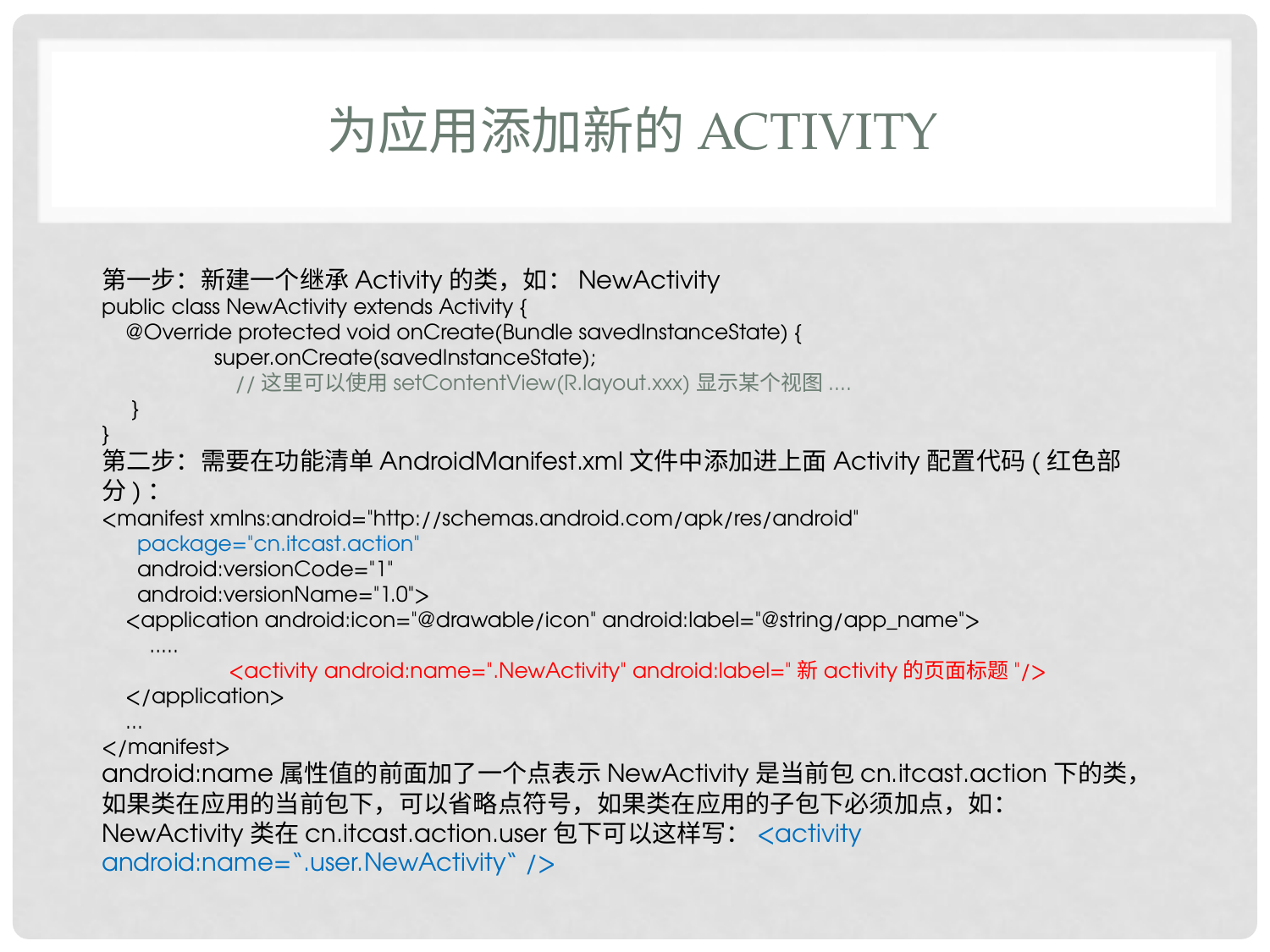

# 为应用添加新的Activity
第一步：新建一个继承Activity的类，如：NewActivity
public class NewActivity extends Activity {
    @Override protected void onCreate(Bundle savedInstanceState) {
                   super.onCreate(savedInstanceState);
 	 //这里可以使用setContentView(R.layout.xxx)显示某个视图....
     }
}
第二步：需要在功能清单AndroidManifest.xml文件中添加进上面Activity配置代码(红色部分)：
<manifest xmlns:android="http://schemas.android.com/apk/res/android"
      package="cn.itcast.action"
      android:versionCode="1"
      android:versionName="1.0">
    <application android:icon="@drawable/icon" android:label="@string/app_name">
        .....
	<activity android:name=".NewActivity" android:label="新activity的页面标题"/>
    </application>
    ...
</manifest>
android:name属性值的前面加了一个点表示NewActivity是当前包cn.itcast.action下的类，如果类在应用的当前包下，可以省略点符号，如果类在应用的子包下必须加点，如：NewActivity类在cn.itcast.action.user包下可以这样写：<activity android:name=“.user.NewActivity“ />